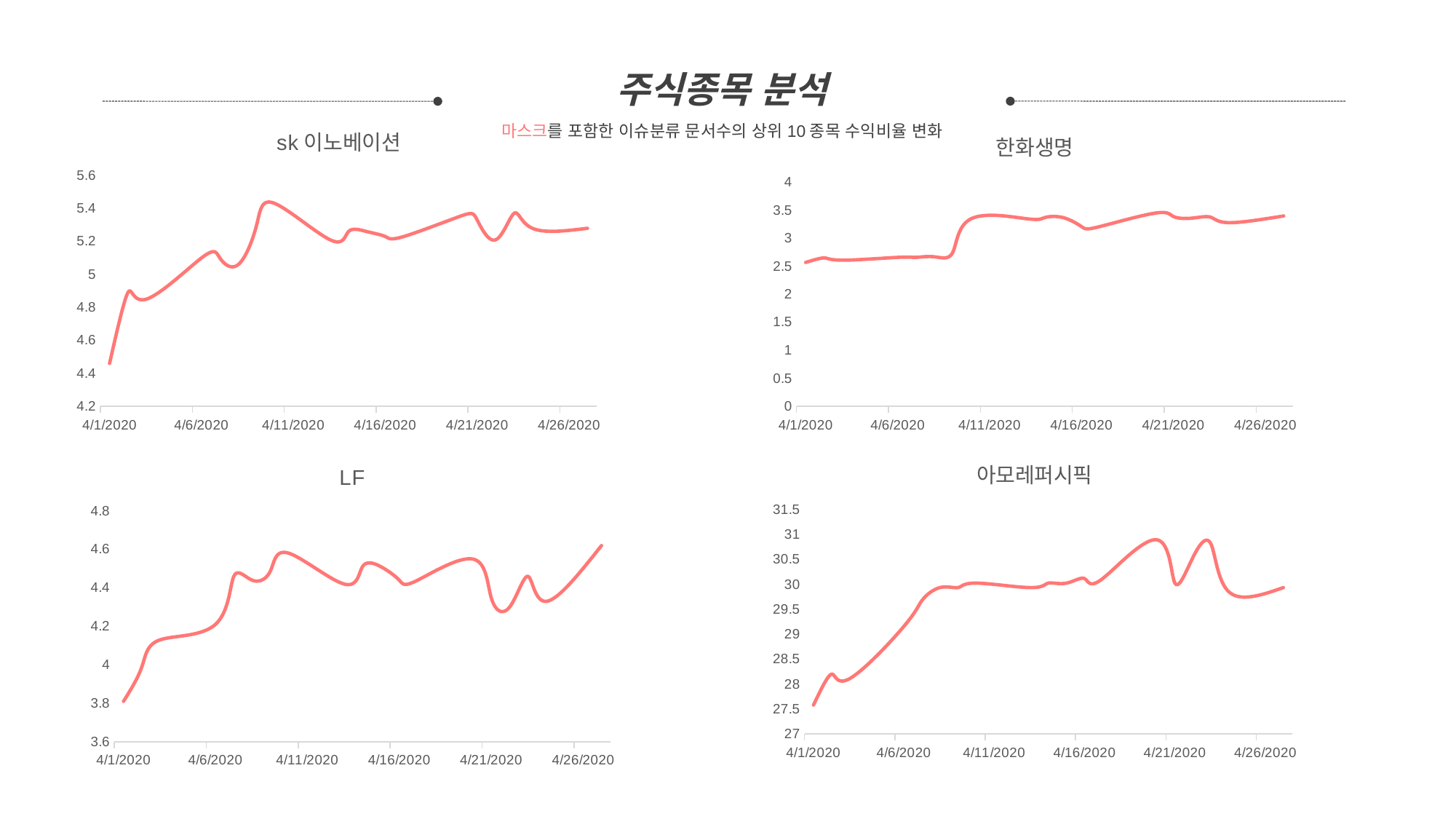

주식종목 분석
마스크를 포함한 이슈분류 문서수의 상위10종목 수익비율 변화

### Chart: sk이노베이션

| Category | 주가수익비율 |
|---|---|
| 43922 | 4.46 |
| 43923 | 4.89 |
| 43924 | 4.85 |
| 43927 | 5.1 |
| 43928 | 5.1 |
| 43929 | 5.06 |
| 43930 | 5.3 |
| 43931 | 5.43 |
| 43934 | 5.21 |
| 43935 | 5.26 |
| 43936 | 5.26 |
| 43937 | 5.23 |
| 43938 | 5.23 |
| 43941 | 5.35 |
| 43942 | 5.33 |
| 43943 | 5.21 |
| 43944 | 5.37 |
| 43945 | 5.28 |
| 43948 | 5.28 |

### Chart: 한화생명

| Category | 주가수익비율 |
|---|---|
| 43922 | 2.57 |
| 43923 | 2.65 |
| 43924 | 2.61 |
| 43927 | 2.66 |
| 43928 | 2.66 |
| 43929 | 2.67 |
| 43930 | 2.75 |
| 43931 | 3.35 |
| 43934 | 3.35 |
| 43935 | 3.37 |
| 43936 | 3.37 |
| 43937 | 3.21 |
| 43938 | 3.21 |
| 43941 | 3.45 |
| 43942 | 3.39 |
| 43943 | 3.36 |
| 43944 | 3.38 |
| 43945 | 3.28 |
| 43948 | 3.4 |

### Chart: 아모레퍼시픽

| Category | 주가수익비율 |
|---|---|
| 43922 | 27.58 |
| 43923 | 28.2 |
| 43924 | 28.11 |
| 43927 | 29.16 |
| 43928 | 29.68 |
| 43929 | 29.94 |
| 43930 | 29.94 |
| 43931 | 30.03 |
| 43934 | 29.94 |
| 43935 | 30.03 |
| 43936 | 30.03 |
| 43937 | 30.12 |
| 43938 | 30.12 |
| 43941 | 30.9 |
| 43942 | 30.03 |
| 43943 | 30.55 |
| 43944 | 30.81 |
| 43945 | 29.85 |
| 43948 | 29.94 |

### Chart: LF

| Category | 주가수익비율 |
|---|---|
| 43922 | 3.81 |
| 43923 | 3.99 |
| 43924 | 4.13 |
| 43927 | 4.21 |
| 43928 | 4.46 |
| 43929 | 4.44 |
| 43930 | 4.49 |
| 43931 | 4.58 |
| 43934 | 4.42 |
| 43935 | 4.51 |
| 43936 | 4.51 |
| 43937 | 4.44 |
| 43938 | 4.44 |
| 43941 | 4.55 |
| 43942 | 4.35 |
| 43943 | 4.3 |
| 43944 | 4.46 |
| 43945 | 4.33 |
| 43948 | 4.62 |